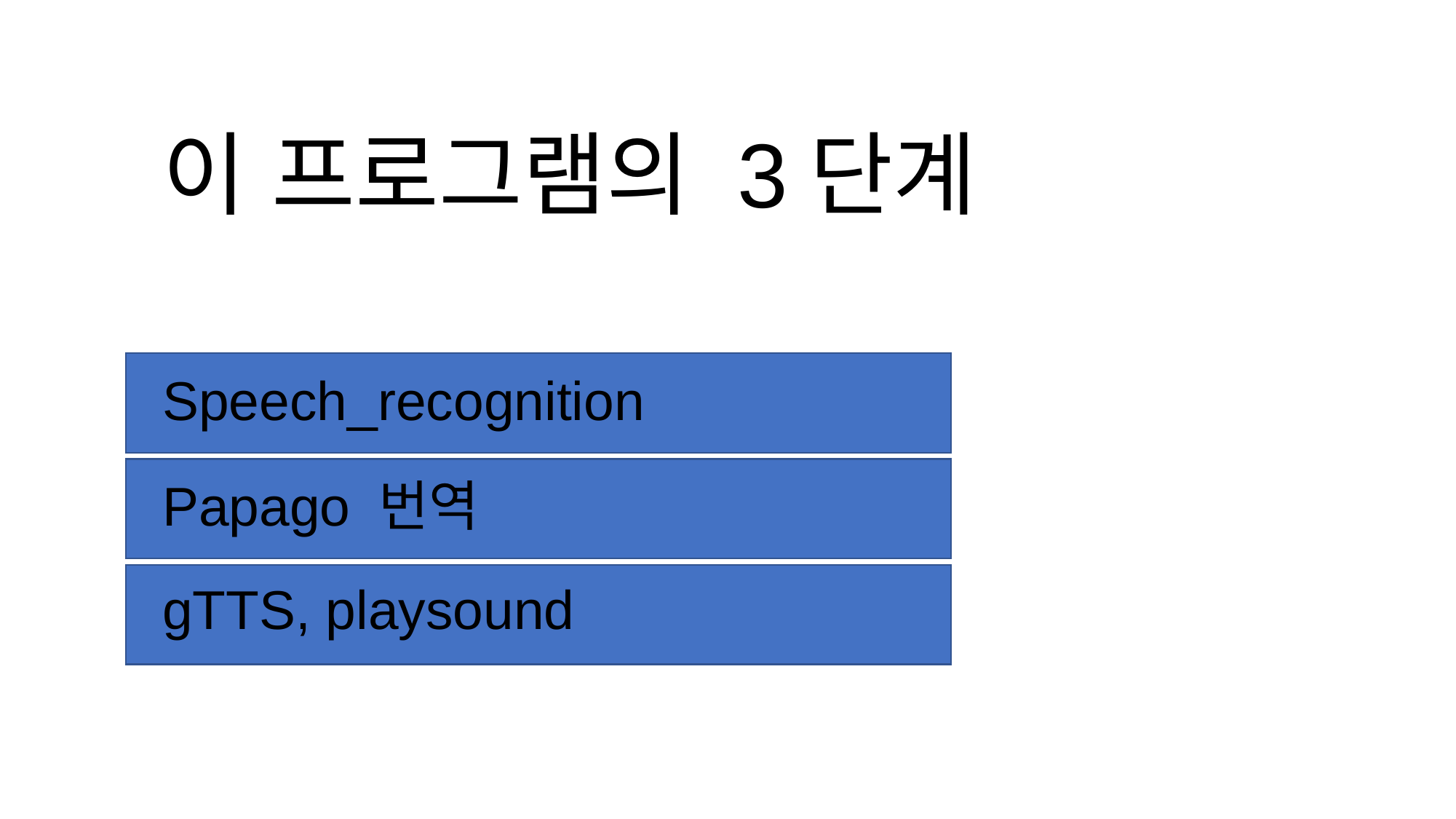

이 프로그램의 3단계

말을 받아 적는다.
말을 번역한다.
말을 한다.
Speech_recognition

Papago 번역

gTTS, playsound